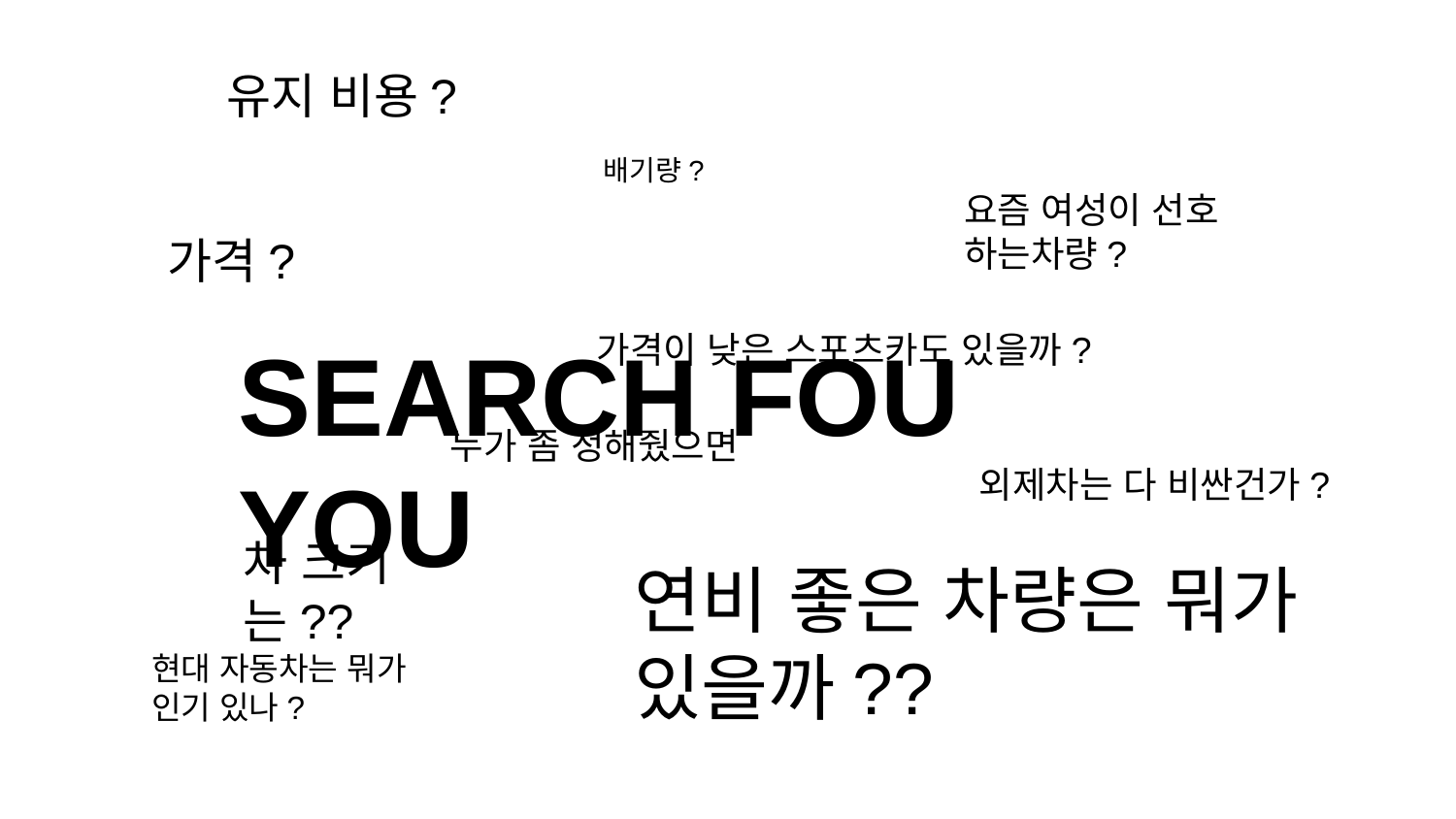

유지 비용?
배기량?
요즘 여성이 선호 하는차량?
가격?
SEARCH FOU YOU
가격이 낮은 스포츠카도 있을까?
누가 좀 정해줬으면
외제차는 다 비싼건가?
차 크기는??
연비 좋은 차량은 뭐가 있을까??
현대 자동차는 뭐가 인기 있나?